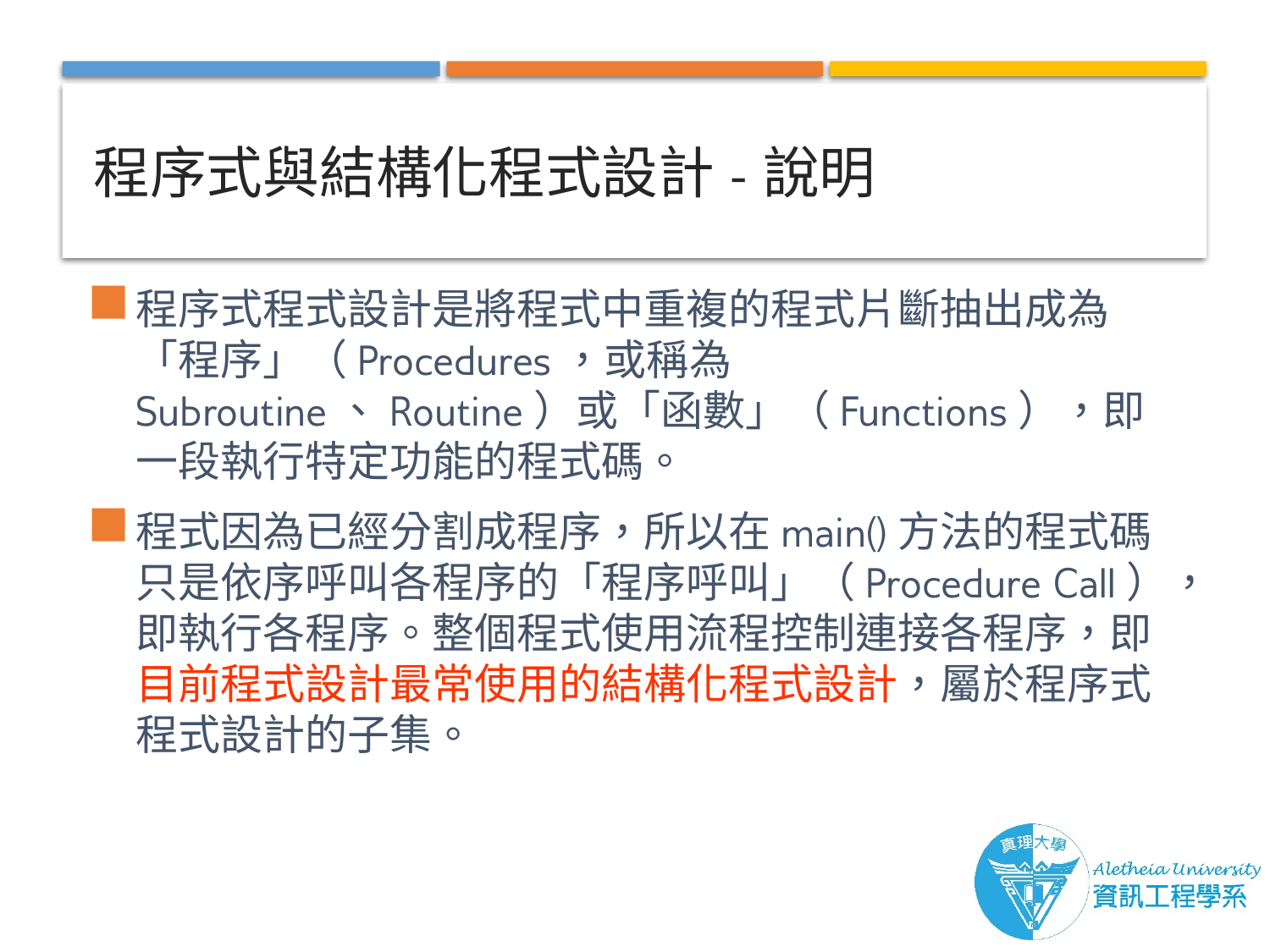

# 程序式與結構化程式設計-說明
程序式程式設計是將程式中重複的程式片斷抽出成為「程序」（Procedures，或稱為Subroutine、Routine）或「函數」（Functions），即一段執行特定功能的程式碼。
程式因為已經分割成程序，所以在main()方法的程式碼只是依序呼叫各程序的「程序呼叫」（Procedure Call），即執行各程序。整個程式使用流程控制連接各程序，即目前程式設計最常使用的結構化程式設計，屬於程序式程式設計的子集。